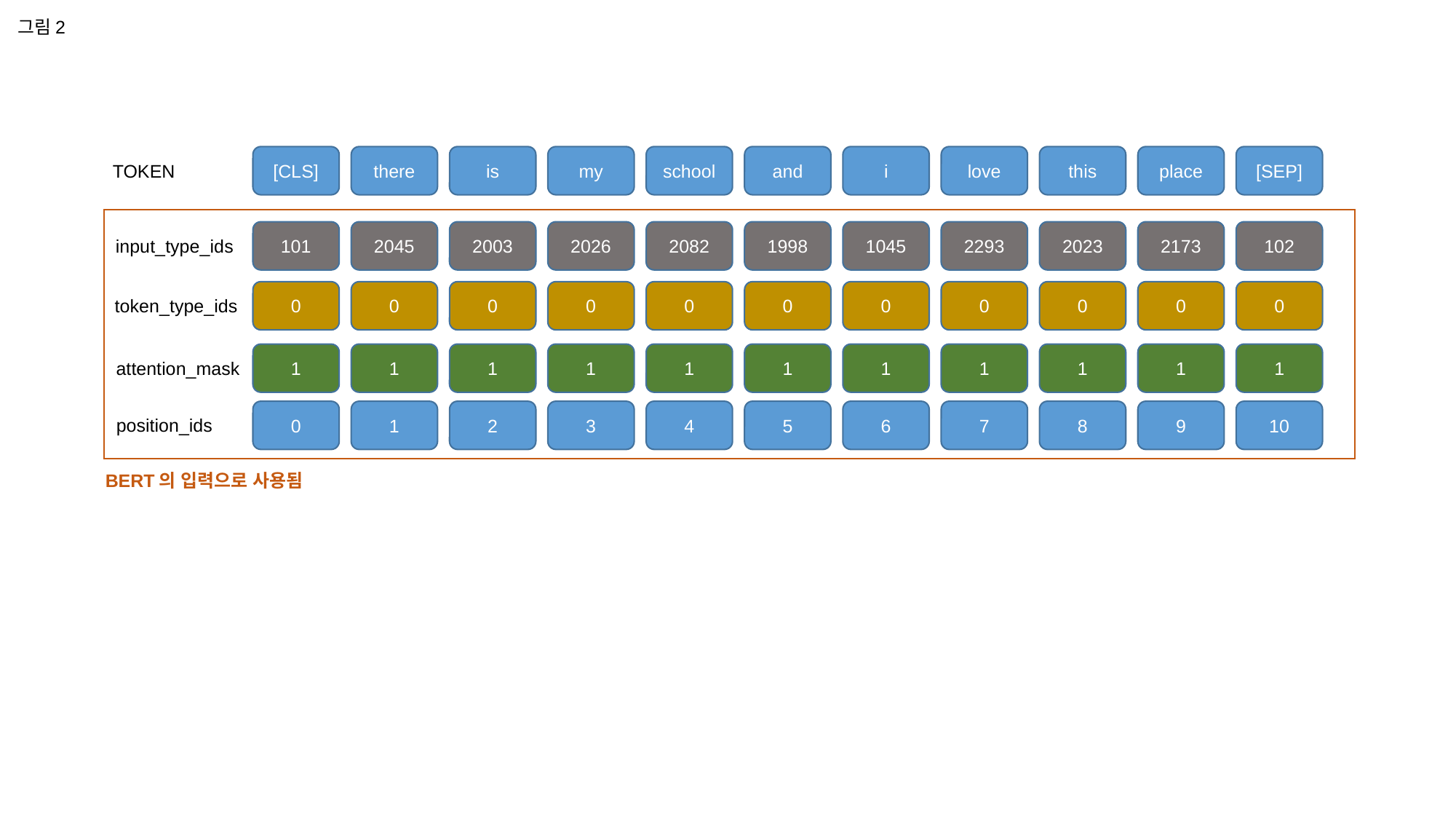

그림2
[CLS]
there
is
my
school
and
i
love
this
place
[SEP]
TOKEN

101
2045
2003
2026
2082
1998
1045
2293
2023
2173
102
input_type_ids
0
0
0
0
0
0
0
0
0
0
0
token_type_ids
1
1
1
1
1
1
1
1
1
1
1
attention_mask
0
1
2
3
4
5
6
7
8
9
10
position_ids
BERT의 입력으로 사용됨